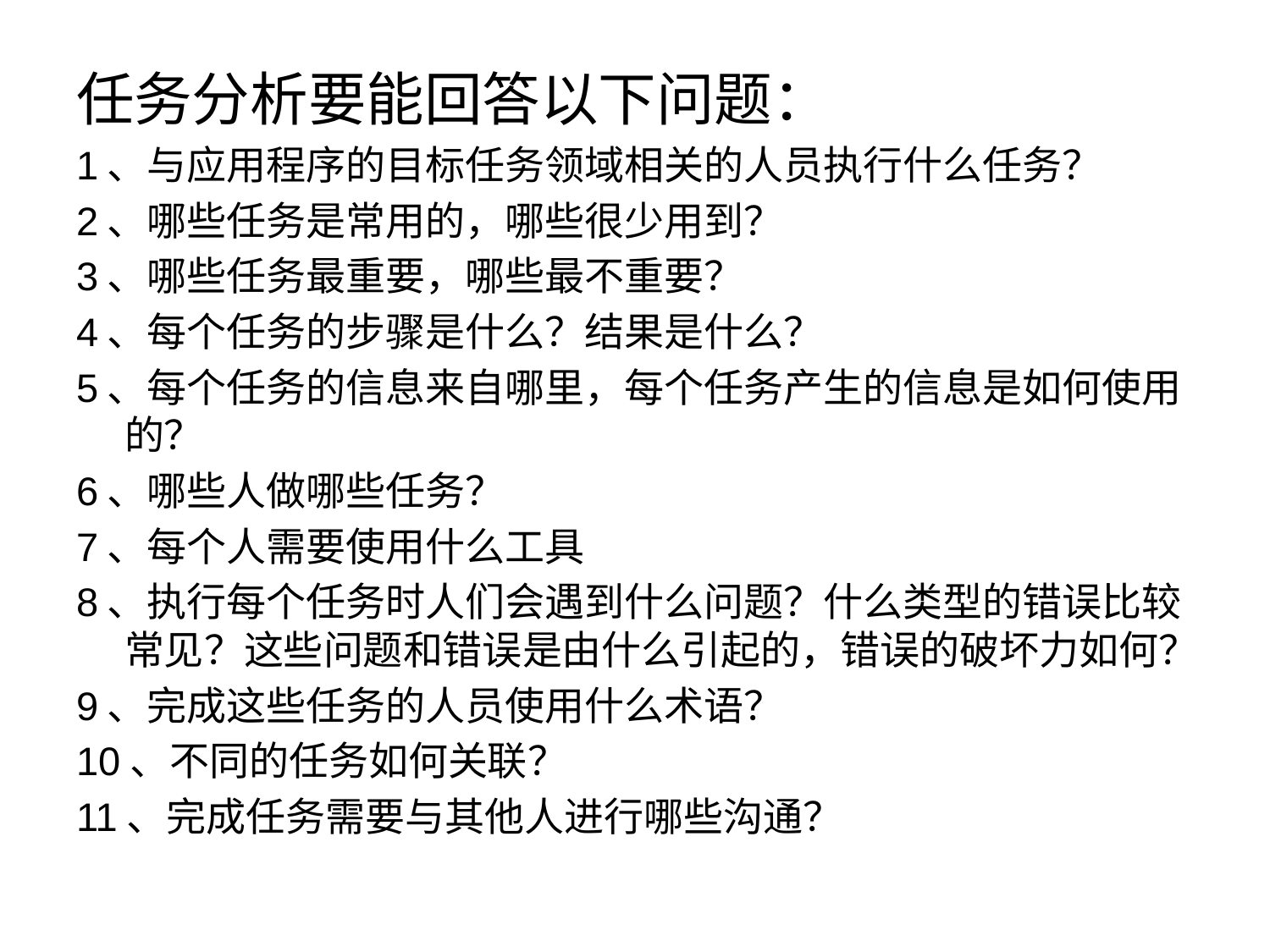

任务分析要能回答以下问题：
1、与应用程序的目标任务领域相关的人员执行什么任务？
2、哪些任务是常用的，哪些很少用到？
3、哪些任务最重要，哪些最不重要？
4、每个任务的步骤是什么？结果是什么？
5、每个任务的信息来自哪里，每个任务产生的信息是如何使用的？
6、哪些人做哪些任务？
7、每个人需要使用什么工具
8、执行每个任务时人们会遇到什么问题？什么类型的错误比较常见？这些问题和错误是由什么引起的，错误的破坏力如何？
9、完成这些任务的人员使用什么术语？
10、不同的任务如何关联？
11、完成任务需要与其他人进行哪些沟通？